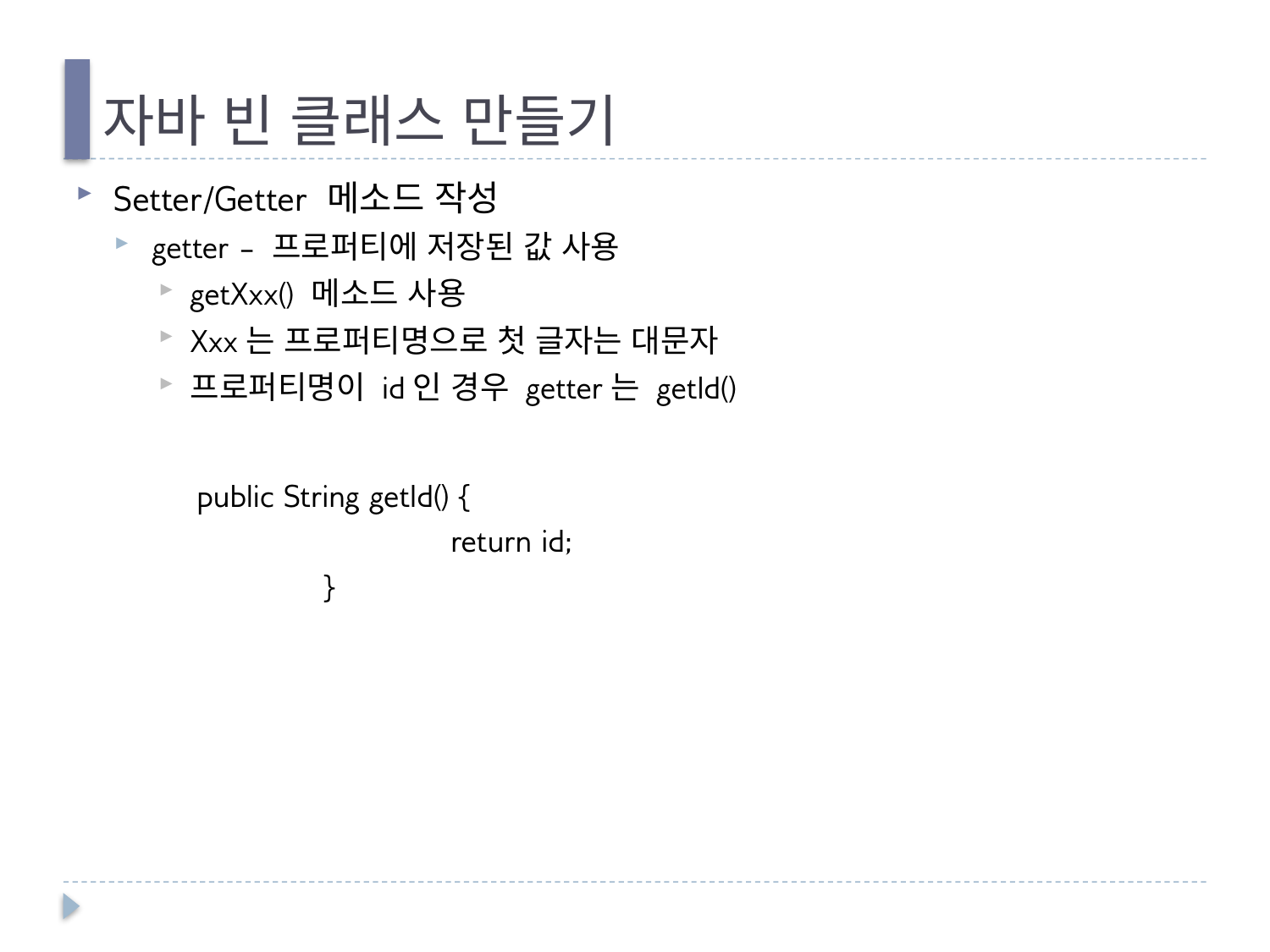

# 자바 빈 클래스 만들기
Setter/Getter 메소드 작성
getter – 프로퍼티에 저장된 값 사용
getXxx() 메소드 사용
Xxx는 프로퍼티명으로 첫 글자는 대문자
프로퍼티명이 id인 경우 getter는 getId()

public String getId() {
		return id;
	}